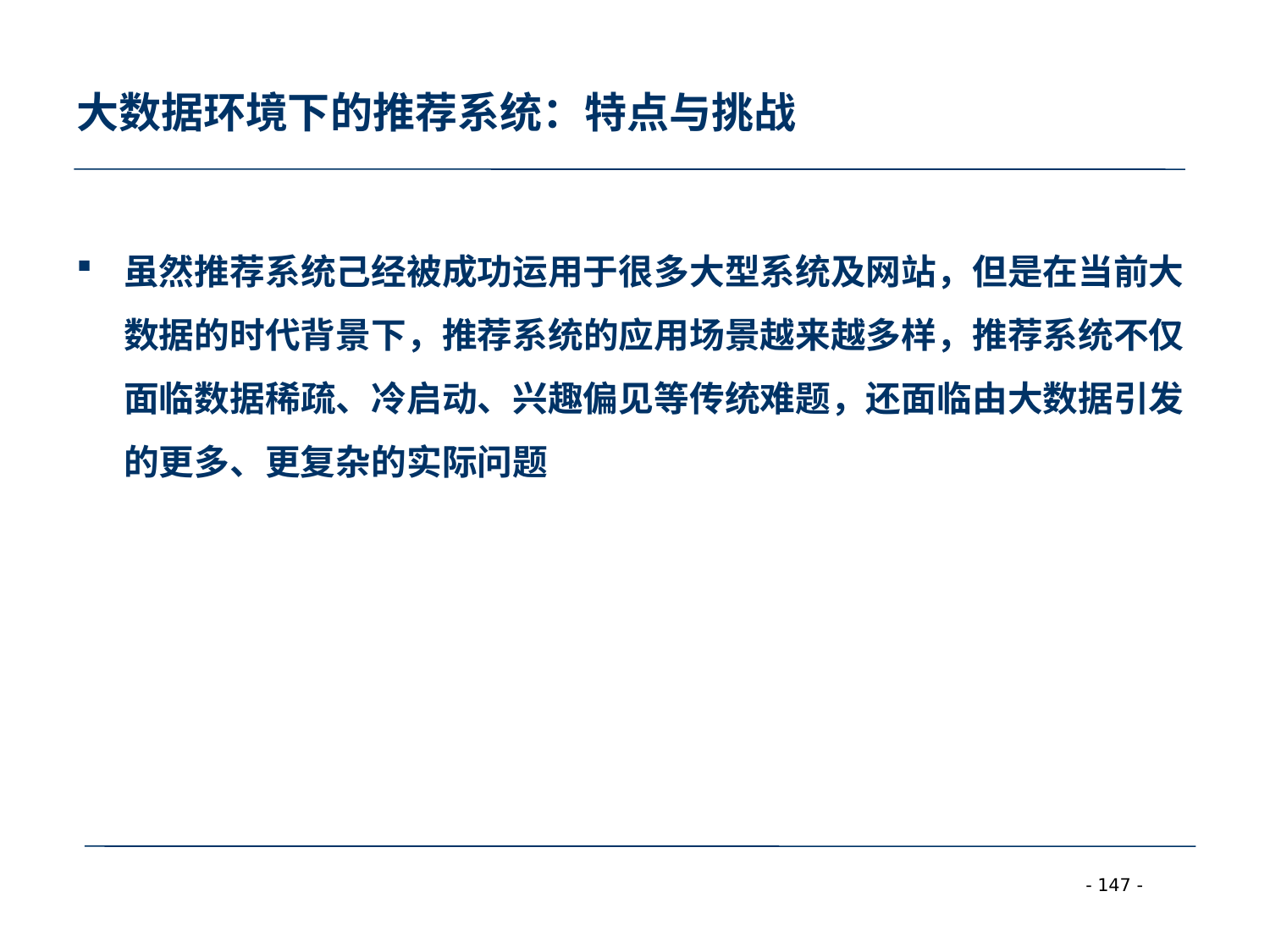

# 大数据环境下的推荐系统：特点与挑战
虽然推荐系统己经被成功运用于很多大型系统及网站，但是在当前大数据的时代背景下，推荐系统的应用场景越来越多样，推荐系统不仅面临数据稀疏、冷启动、兴趣偏见等传统难题，还面临由大数据引发的更多、更复杂的实际问题